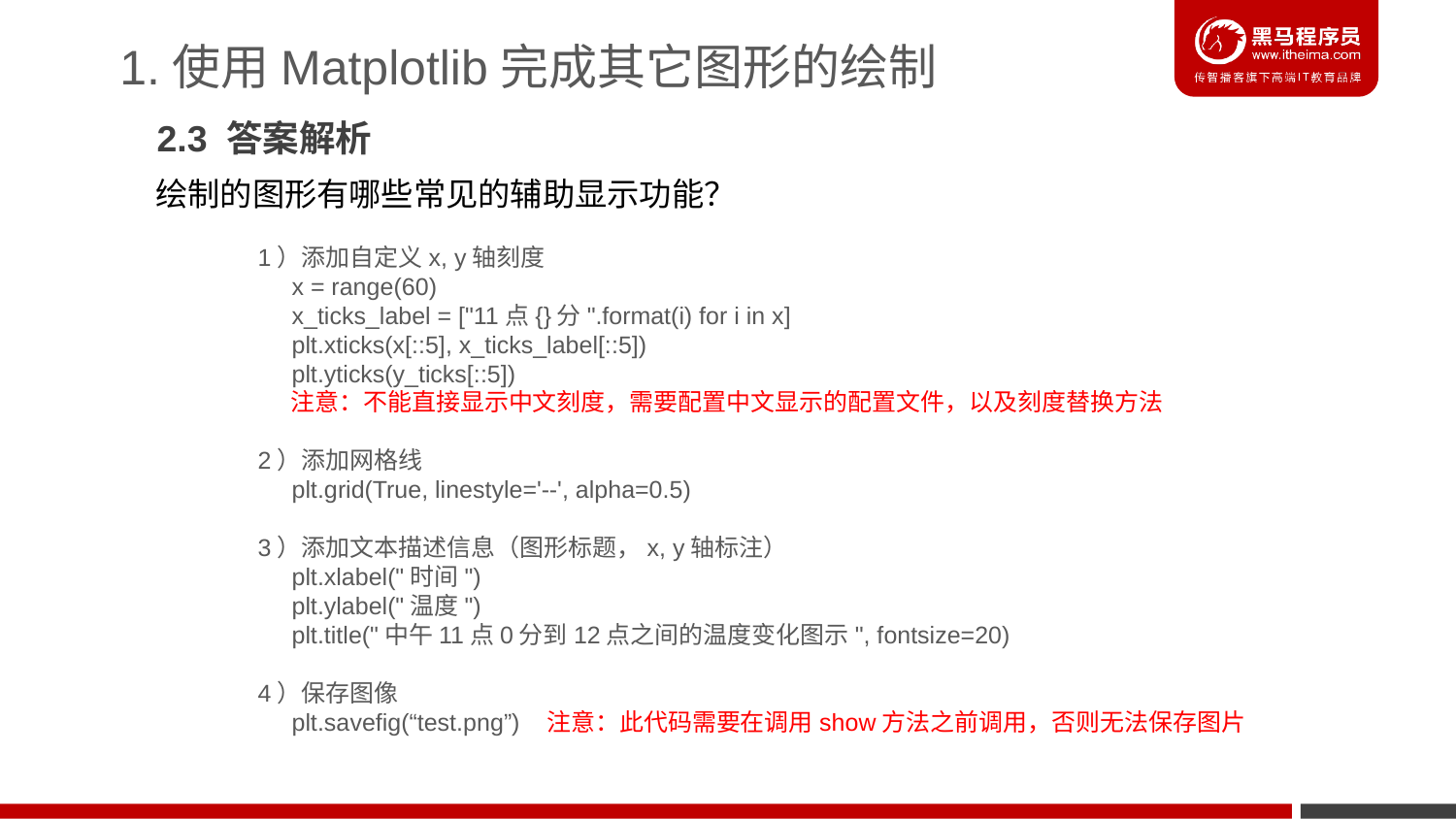

1.使用Matplotlib完成其它图形的绘制
2.3 答案解析
绘制的图形有哪些常见的辅助显示功能？
1）添加自定义x, y轴刻度
     x = range(60)
     x_ticks_label = ["11点{}分".format(i) for i in x]
     plt.xticks(x[::5], x_ticks_label[::5])
     plt.yticks(y_ticks[::5])
     注意：不能直接显示中文刻度，需要配置中文显示的配置文件，以及刻度替换方法

2）添加网格线
     plt.grid(True, linestyle='--', alpha=0.5)

3）添加文本描述信息（图形标题，x, y轴标注）
     plt.xlabel("时间")
     plt.ylabel("温度")
     plt.title("中午11点0分到12点之间的温度变化图示", fontsize=20)

4）保存图像
     plt.savefig(“test.png”)   注意：此代码需要在调用show方法之前调用，否则无法保存图片